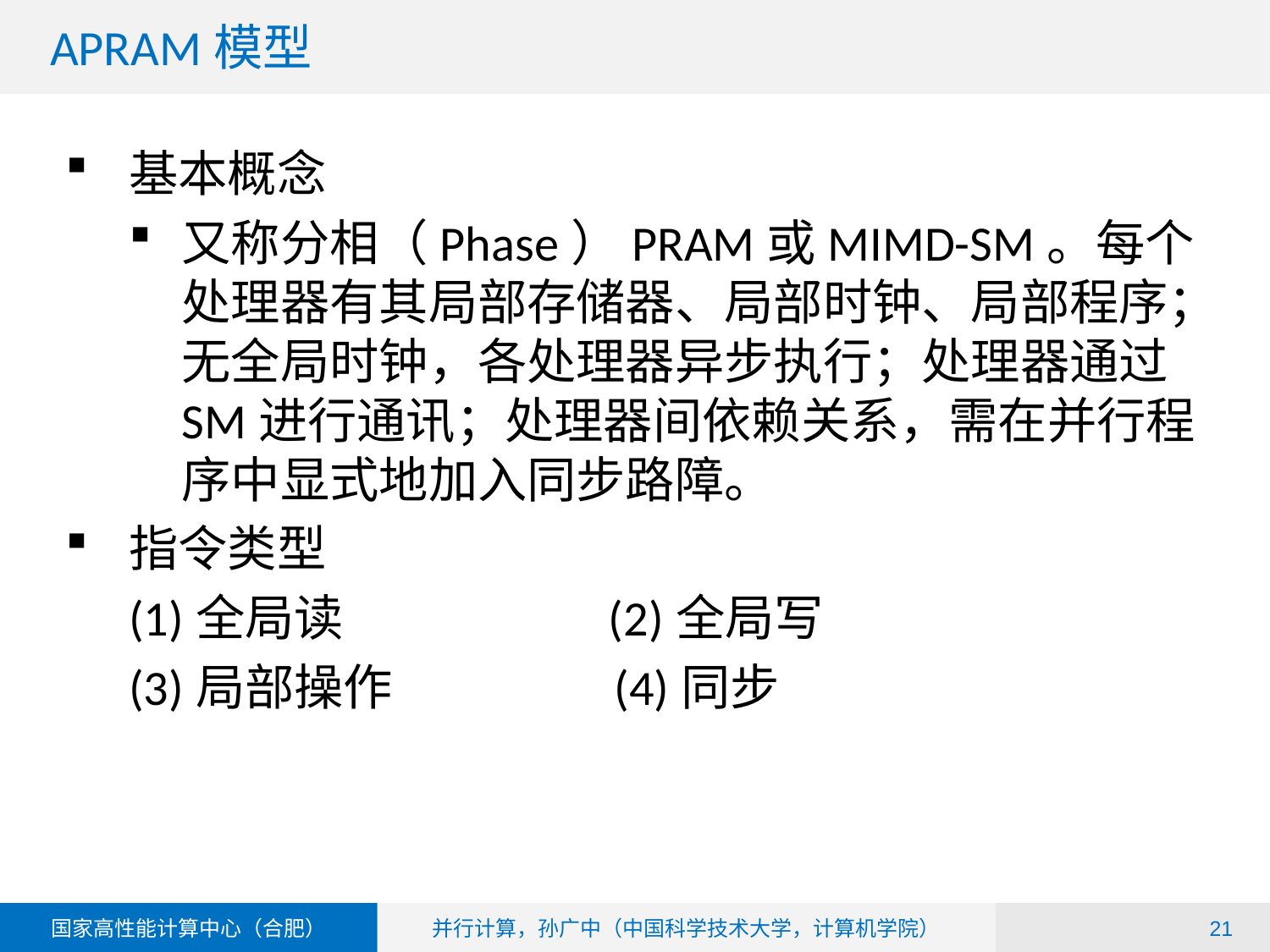

# APRAM模型
基本概念
又称分相（Phase）PRAM或MIMD-SM。每个处理器有其局部存储器、局部时钟、局部程序；无全局时钟，各处理器异步执行；处理器通过SM进行通讯；处理器间依赖关系，需在并行程序中显式地加入同步路障。
指令类型
(1)全局读                       (2)全局写
(3)局部操作                   (4)同步

21